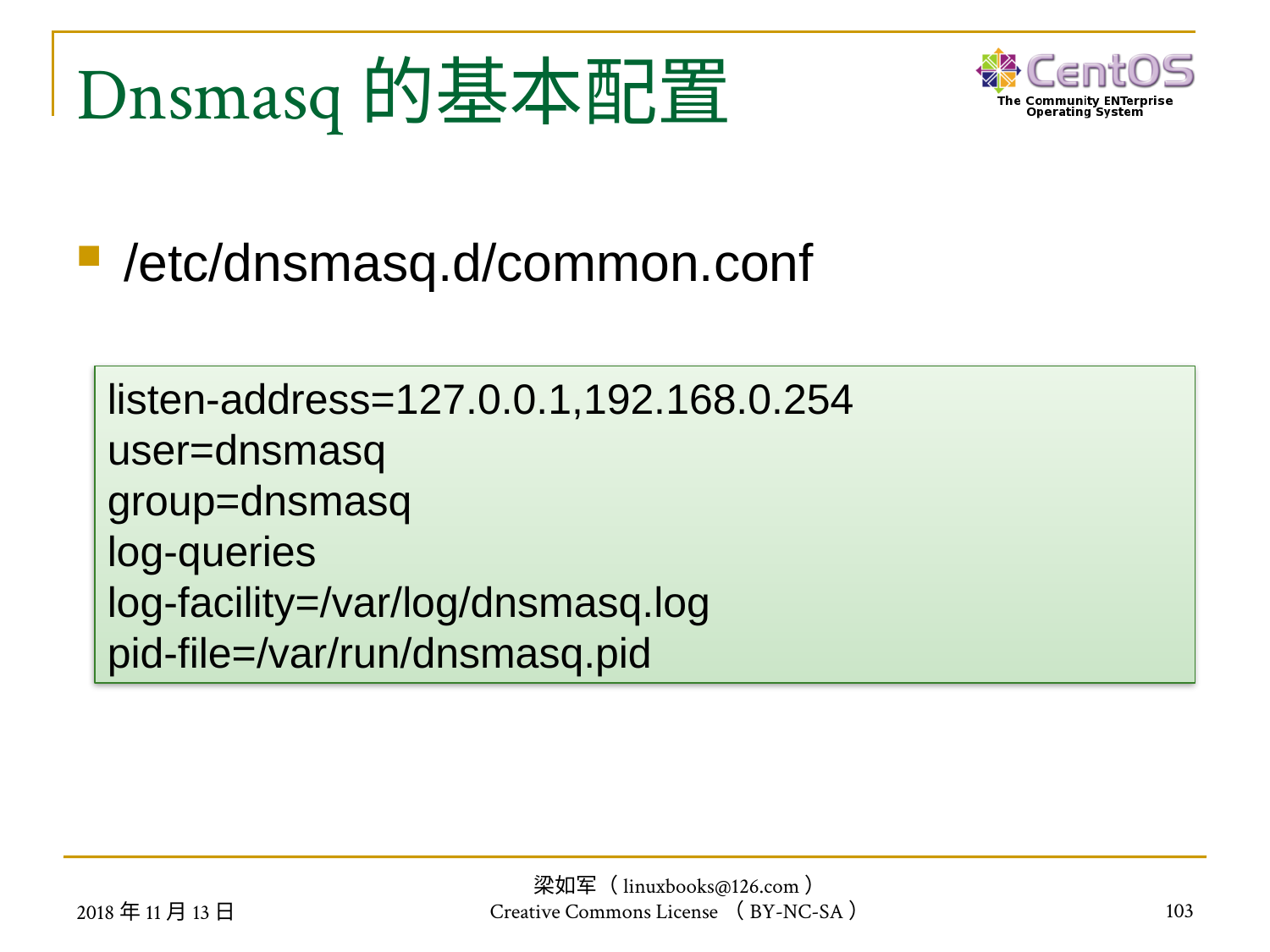

# Dnsmasq的基本配置
/etc/dnsmasq.d/common.conf
listen-address=127.0.0.1,192.168.0.254
user=dnsmasq
group=dnsmasq
log-queries
log-facility=/var/log/dnsmasq.log
pid-file=/var/run/dnsmasq.pid
梁如军（linuxbooks@126.com）
Creative Commons License（BY-NC-SA）
2018年11月13日
103